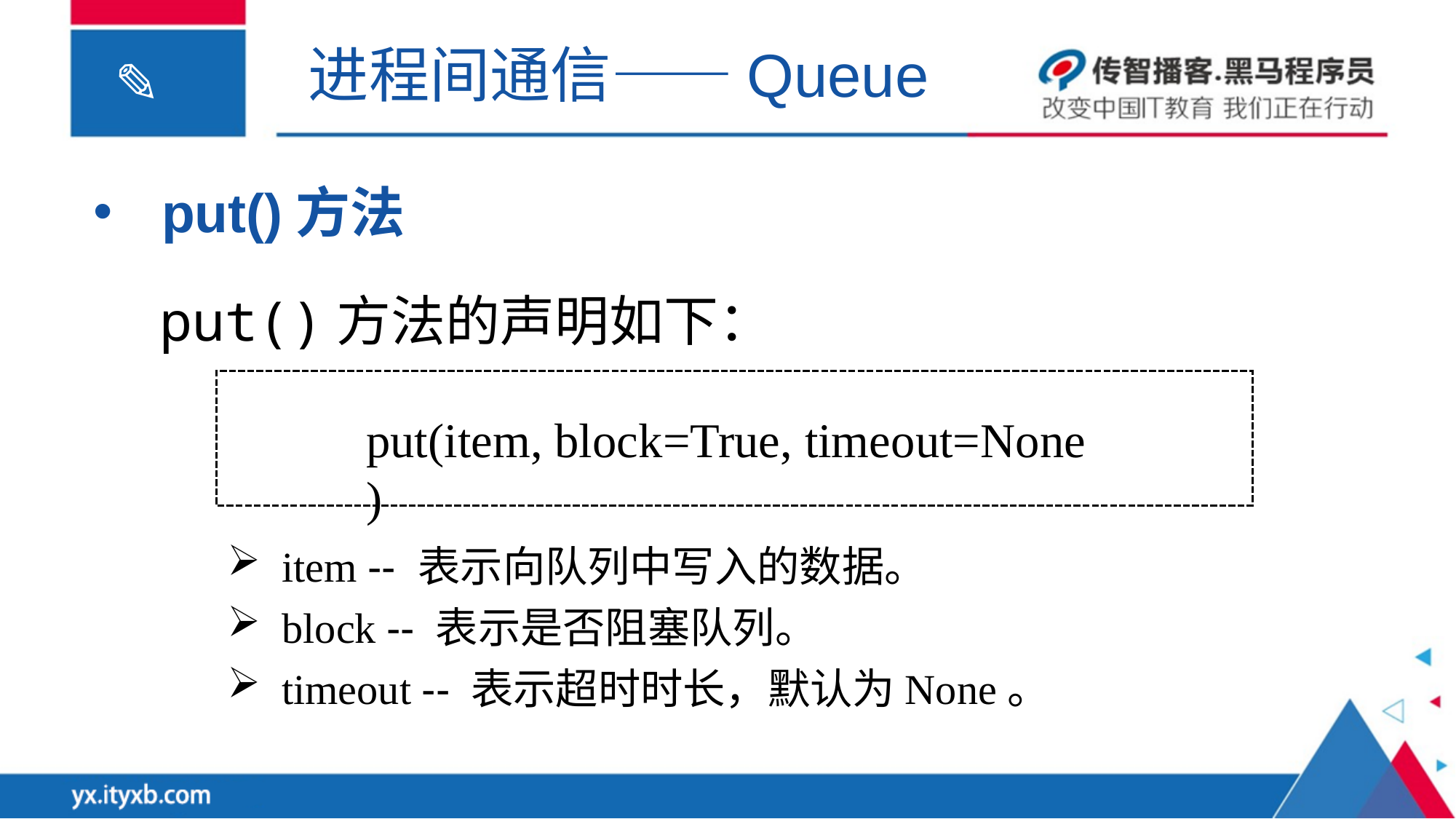

进程间通信——Queue
put()方法
put()方法的声明如下：

put(item, block=True, timeout=None)
item -- 表示向队列中写入的数据。
block -- 表示是否阻塞队列。
timeout -- 表示超时时长，默认为None。